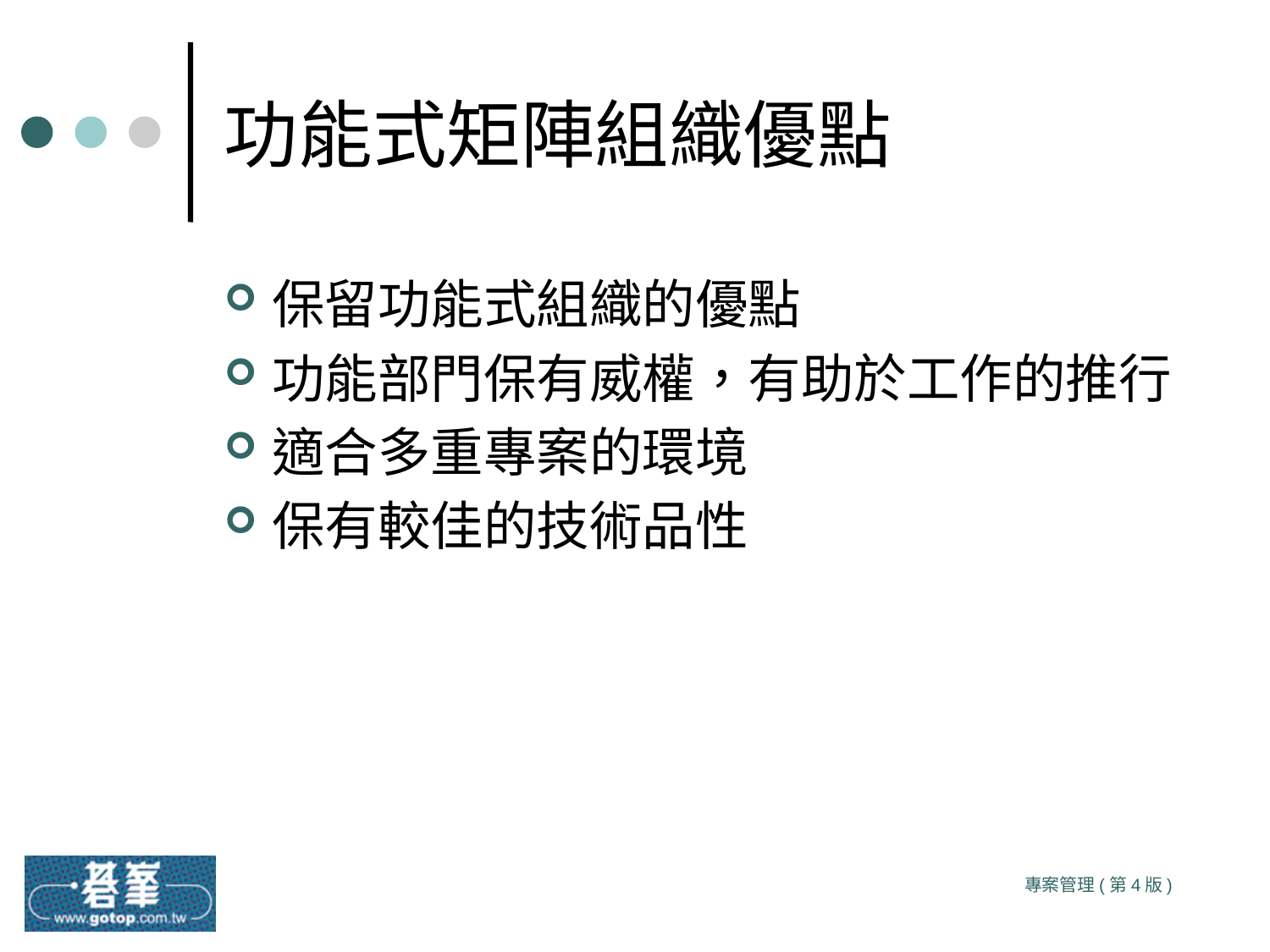

# 功能式矩陣組織優點
保留功能式組織的優點
功能部門保有威權，有助於工作的推行
適合多重專案的環境
保有較佳的技術品性
專案管理(第4版)